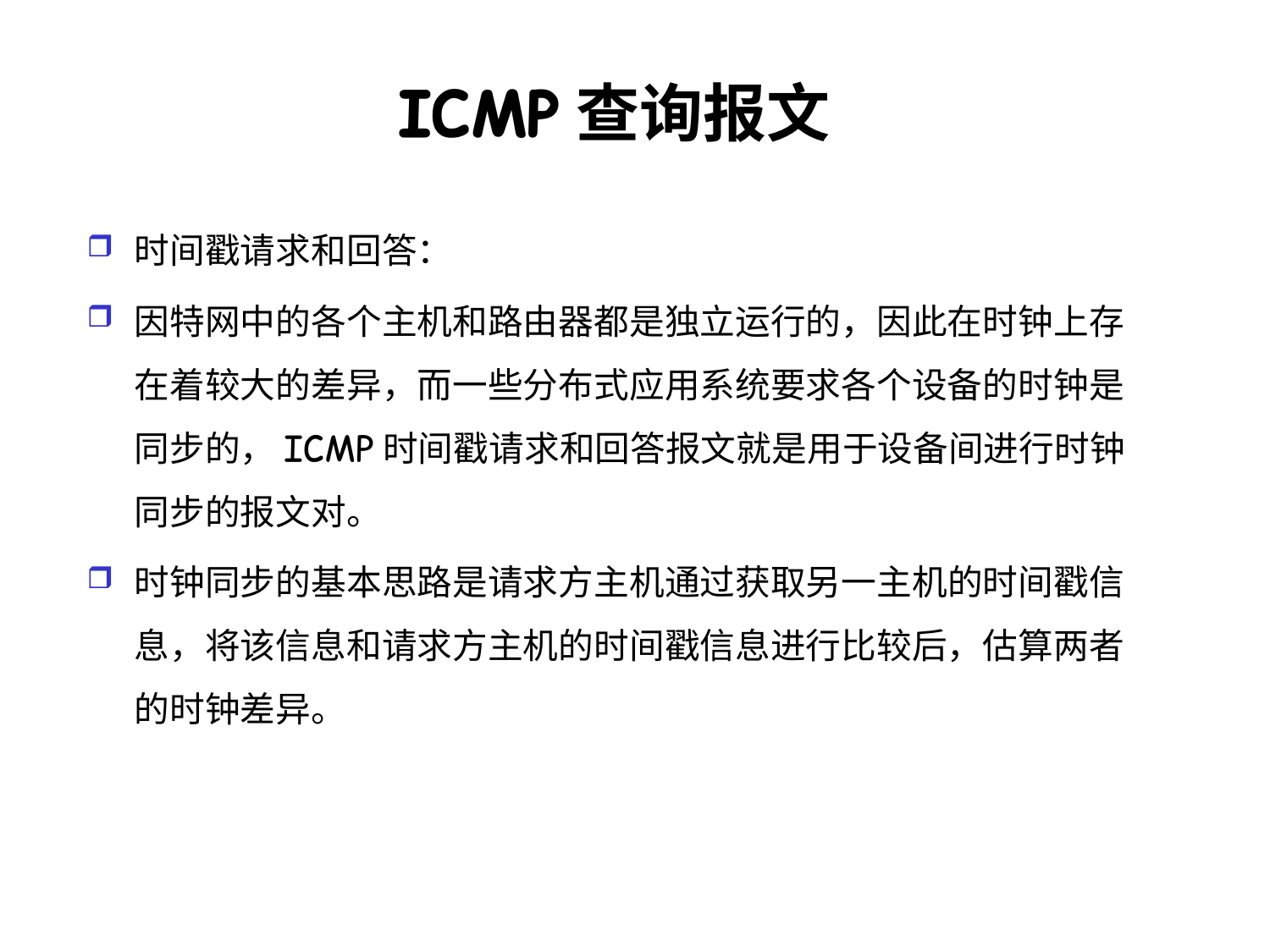

# ICMP查询报文
时间戳请求和回答：
因特网中的各个主机和路由器都是独立运行的，因此在时钟上存在着较大的差异，而一些分布式应用系统要求各个设备的时钟是同步的，ICMP时间戳请求和回答报文就是用于设备间进行时钟同步的报文对。
时钟同步的基本思路是请求方主机通过获取另一主机的时间戳信息，将该信息和请求方主机的时间戳信息进行比较后，估算两者的时钟差异。